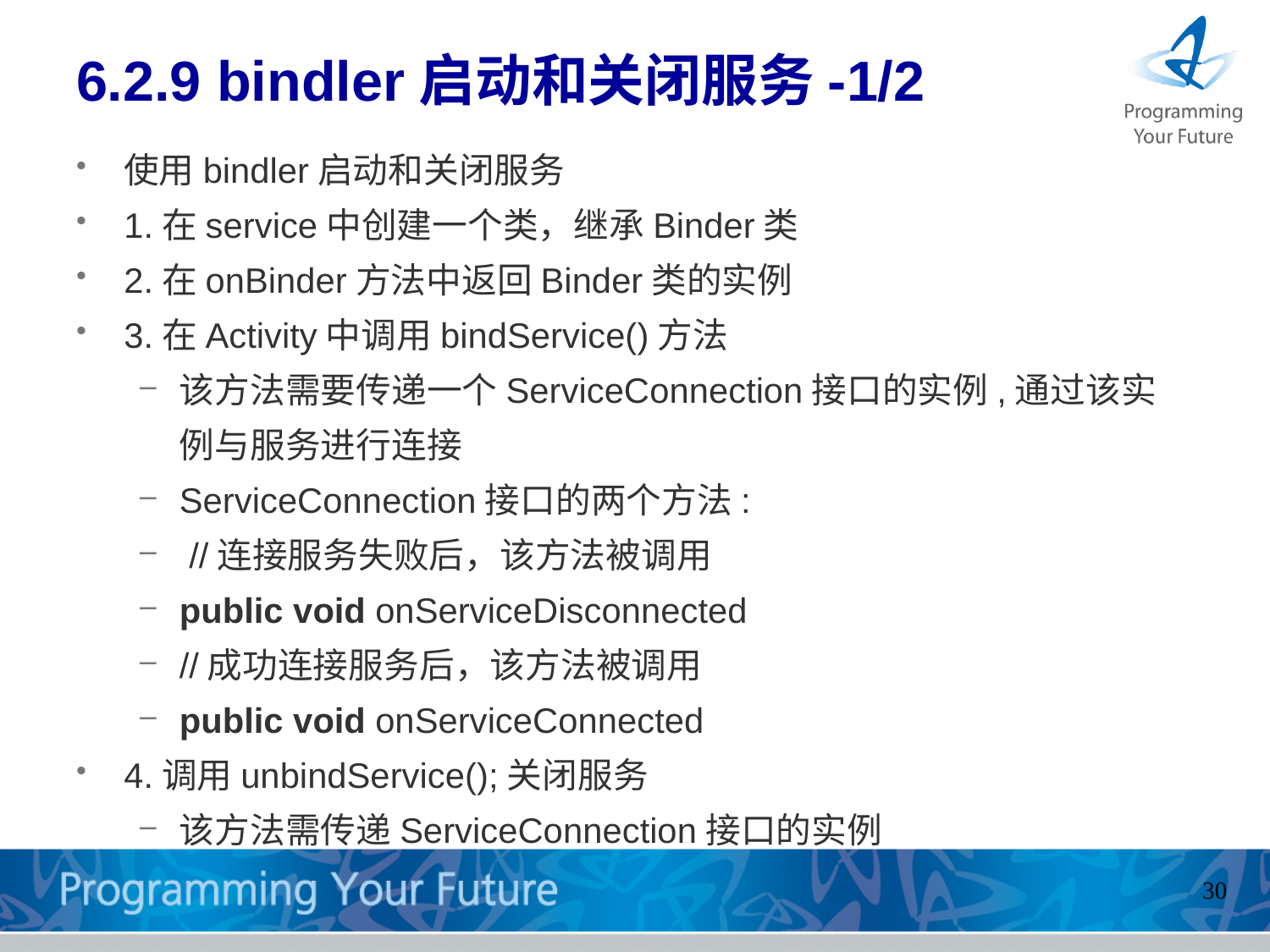

# 6.2.9 bindler启动和关闭服务-1/2
使用bindler启动和关闭服务
1.在service中创建一个类，继承Binder类
2.在onBinder方法中返回Binder类的实例
3.在Activity中调用bindService()方法
该方法需要传递一个ServiceConnection接口的实例,通过该实例与服务进行连接
ServiceConnection接口的两个方法:
 //连接服务失败后，该方法被调用
public void onServiceDisconnected
//成功连接服务后，该方法被调用
public void onServiceConnected
4.调用unbindService();关闭服务
该方法需传递ServiceConnection接口的实例